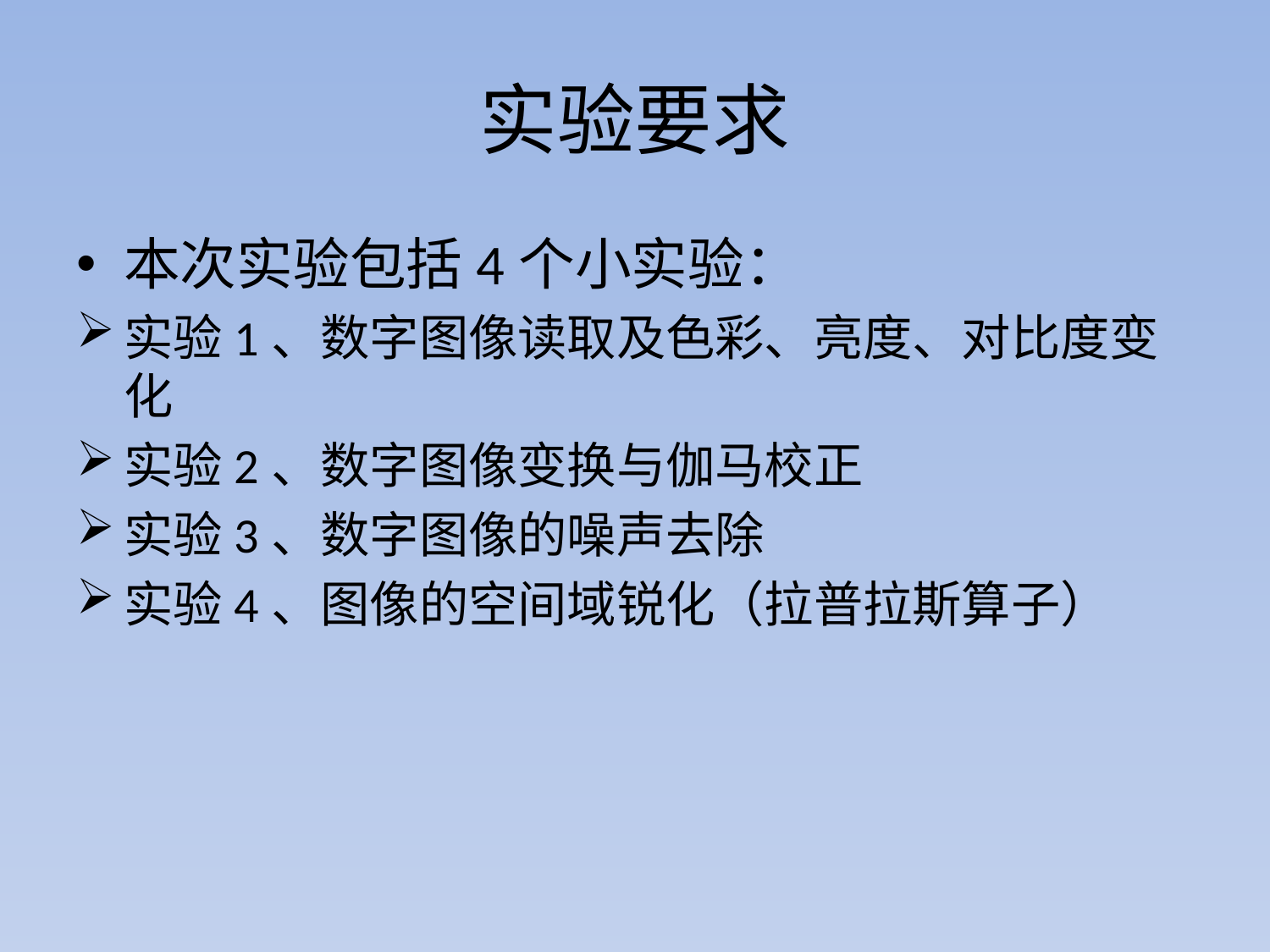

# 实验要求
本次实验包括4个小实验：
实验1、数字图像读取及色彩、亮度、对比度变化
实验2、数字图像变换与伽马校正
实验3、数字图像的噪声去除
实验4、图像的空间域锐化（拉普拉斯算子）